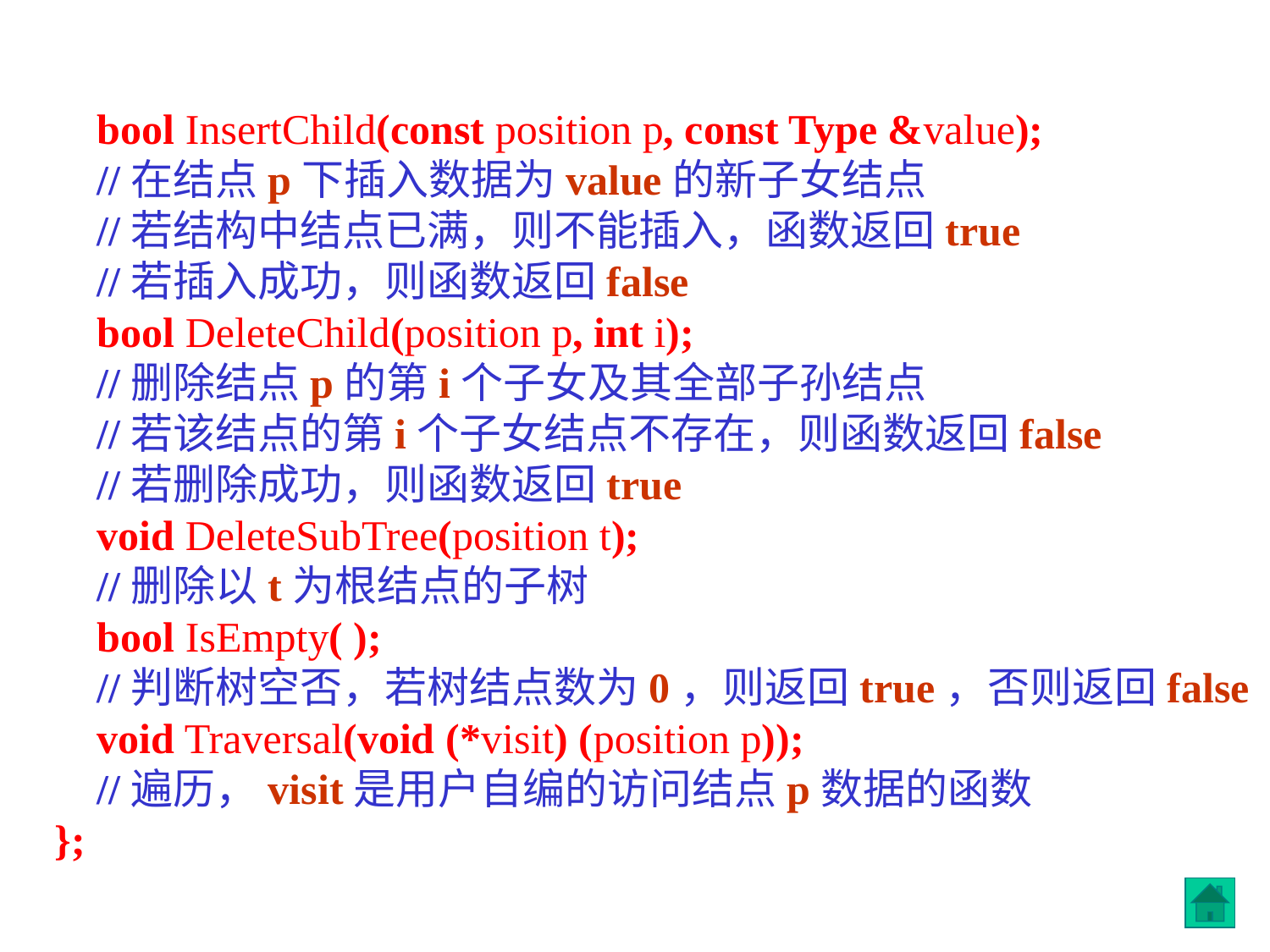

bool InsertChild(const position p, const Type &value);
    //在结点p下插入数据为value的新子女结点
    //若结构中结点已满，则不能插入，函数返回true
    //若插入成功，则函数返回false
    bool DeleteChild(position p, int i);
    //删除结点p的第i个子女及其全部子孙结点
    //若该结点的第i个子女结点不存在，则函数返回false
    //若删除成功，则函数返回true
    void DeleteSubTree(position t);
    //删除以t为根结点的子树
    bool IsEmpty( );
    //判断树空否，若树结点数为0，则返回true，否则返回false
    void Traversal(void (*visit) (position p));
    //遍历，visit是用户自编的访问结点p数据的函数
};